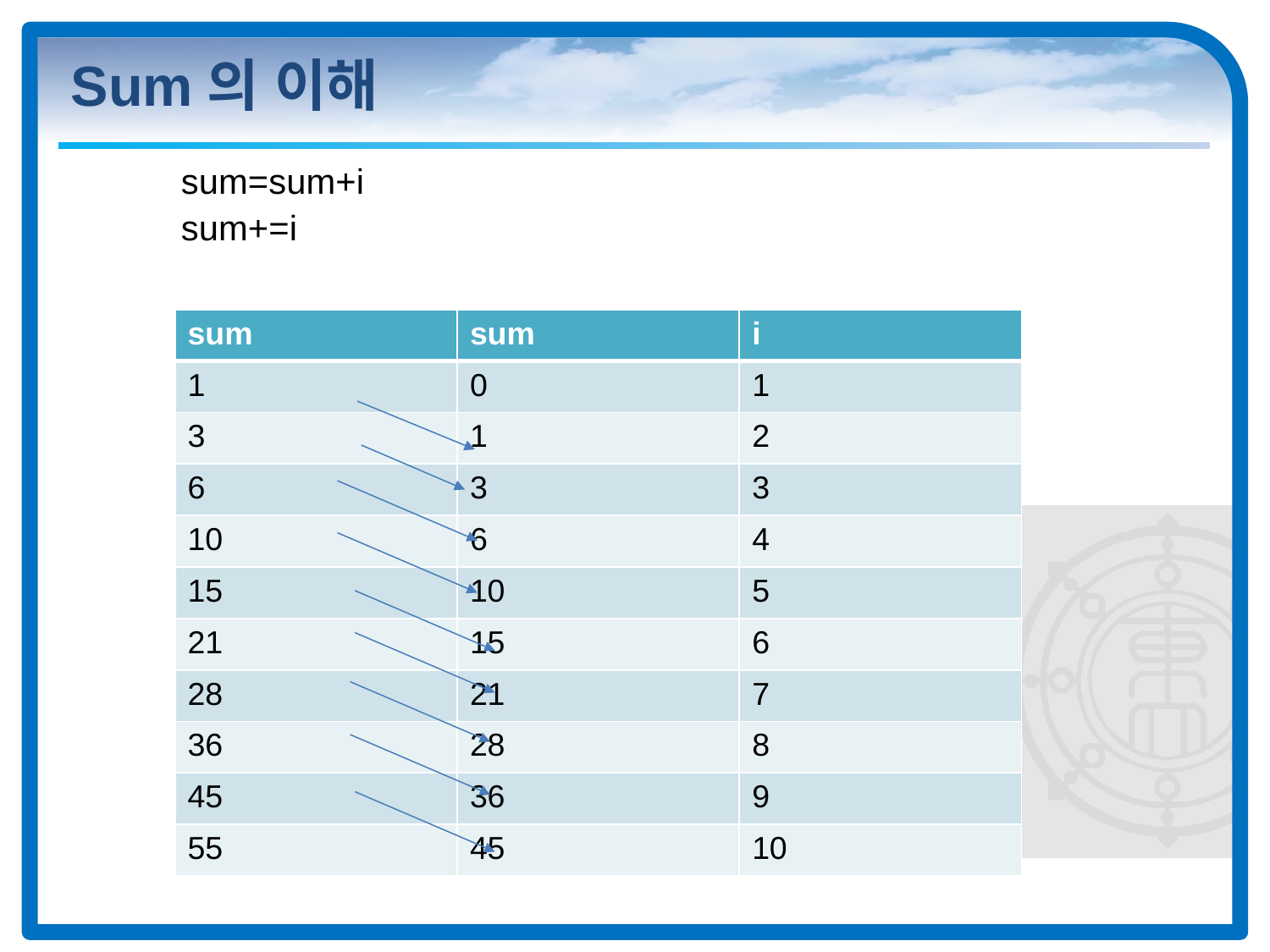

# Sum의 이해
sum=sum+i
sum+=i
| sum | sum | i |
| --- | --- | --- |
| 1 | 0 | 1 |
| 3 | 1 | 2 |
| 6 | 3 | 3 |
| 10 | 6 | 4 |
| 15 | 10 | 5 |
| 21 | 15 | 6 |
| 28 | 21 | 7 |
| 36 | 28 | 8 |
| 45 | 36 | 9 |
| 55 | 45 | 10 |